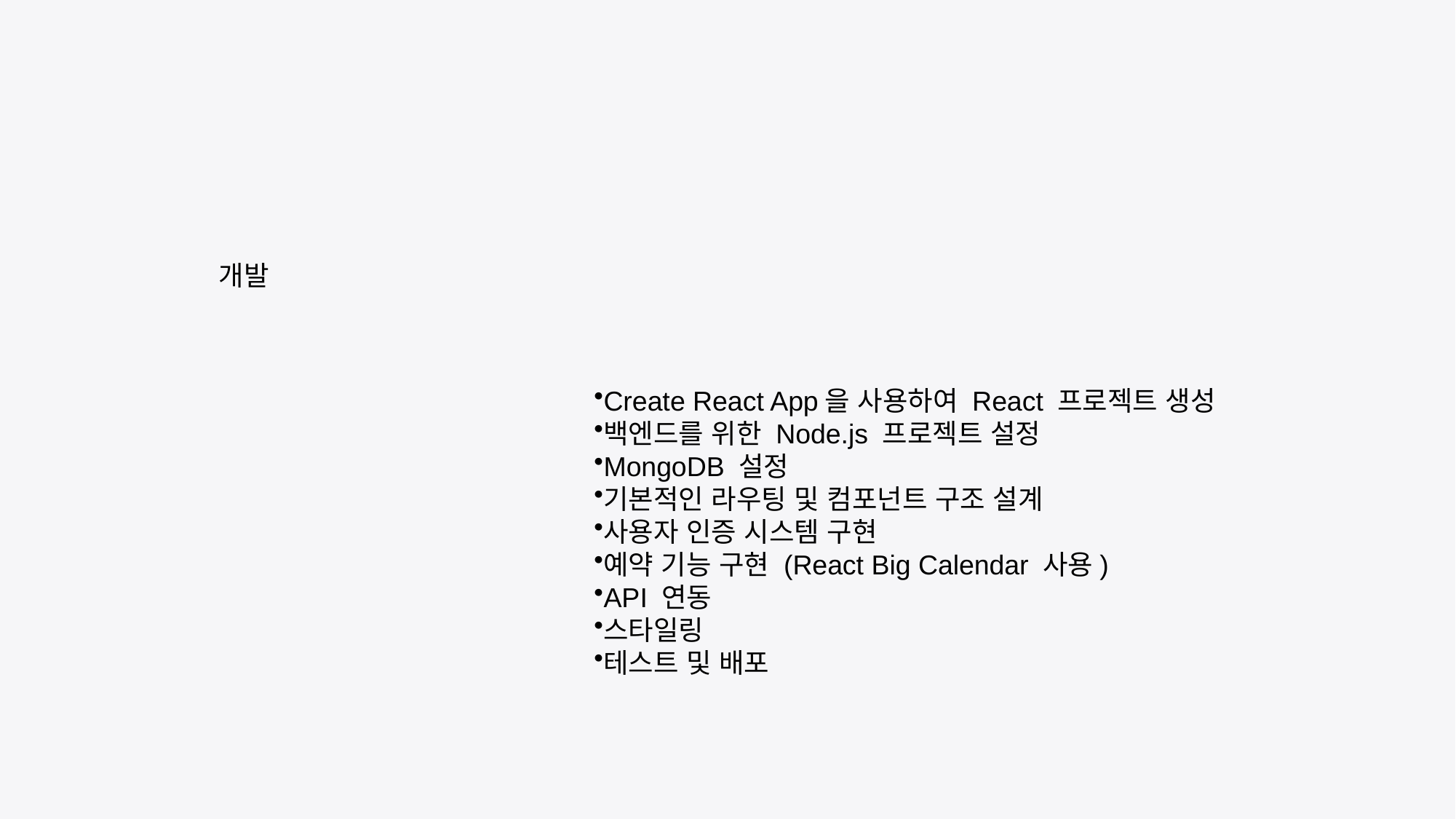

개발
Create React App을 사용하여 React 프로젝트 생성
백엔드를 위한 Node.js 프로젝트 설정
MongoDB 설정
기본적인 라우팅 및 컴포넌트 구조 설계
사용자 인증 시스템 구현
예약 기능 구현 (React Big Calendar 사용)
API 연동
스타일링
테스트 및 배포